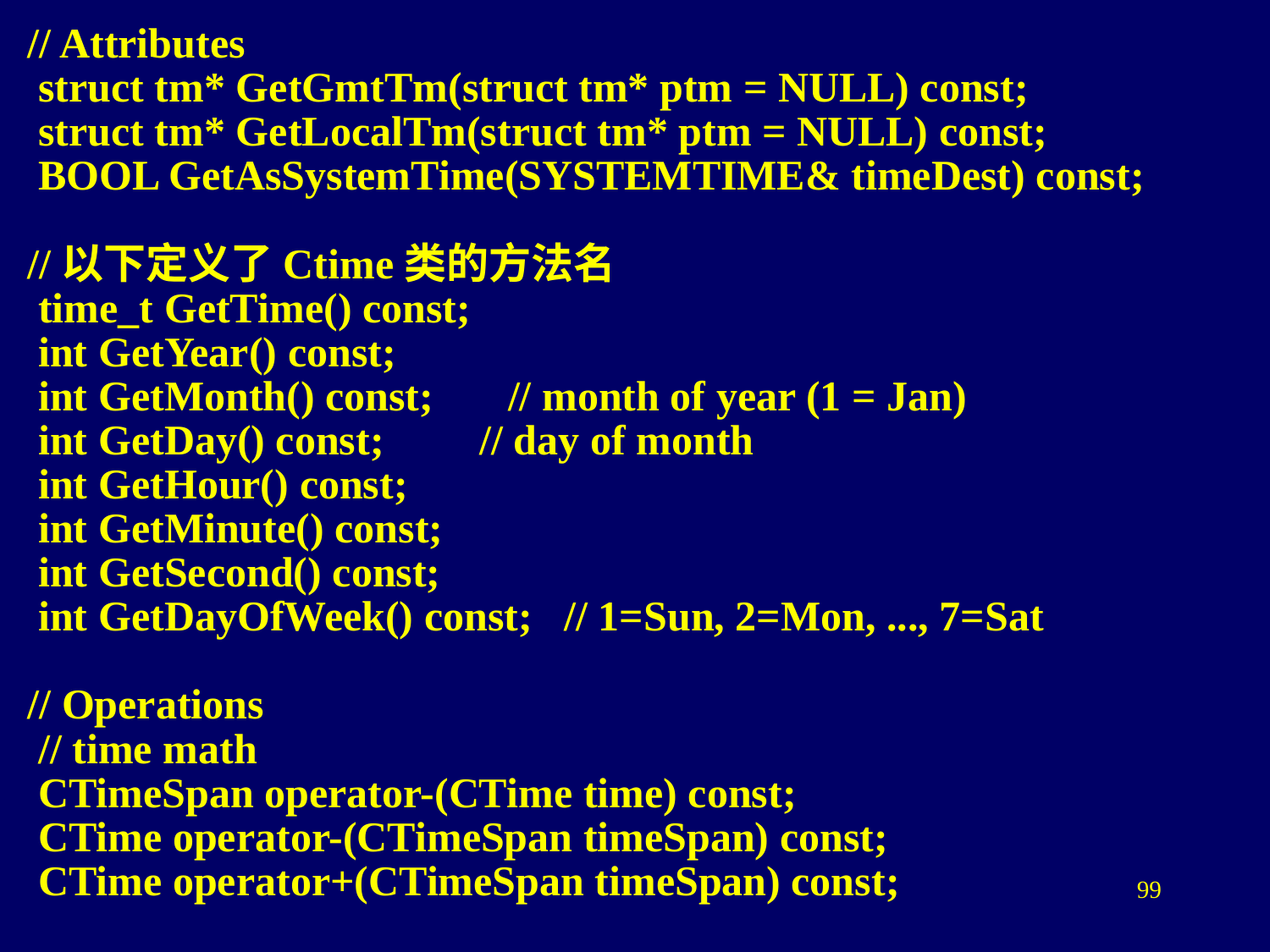

// Attributes
 struct tm* GetGmtTm(struct tm* ptm = NULL) const;
 struct tm* GetLocalTm(struct tm* ptm = NULL) const;
 BOOL GetAsSystemTime(SYSTEMTIME& timeDest) const;

//以下定义了Ctime类的方法名
 time_t GetTime() const;
 int GetYear() const;
 int GetMonth() const;       // month of year (1 = Jan)
 int GetDay() const;         // day of month
 int GetHour() const;
 int GetMinute() const;
 int GetSecond() const;
 int GetDayOfWeek() const;   // 1=Sun, 2=Mon, ..., 7=Sat

// Operations
 // time math
 CTimeSpan operator-(CTime time) const;
 CTime operator-(CTimeSpan timeSpan) const;
 CTime operator+(CTimeSpan timeSpan) const;
99